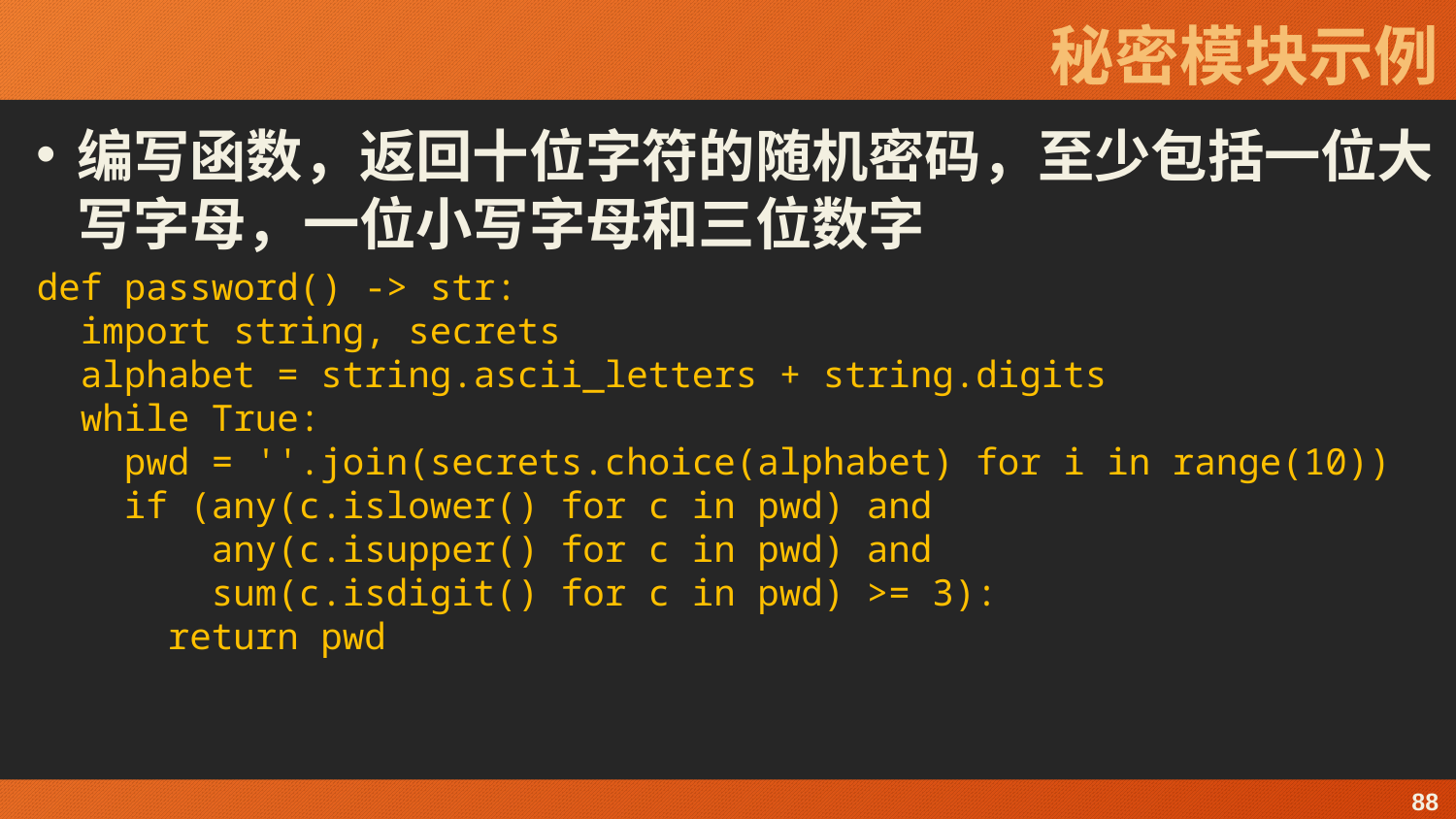

# 秘密模块示例
编写函数，返回十位字符的随机密码，至少包括一位大写字母，一位小写字母和三位数字
def password() -> str:
  import string, secrets
  alphabet = string.ascii_letters + string.digits
  while True:
    pwd = ''.join(secrets.choice(alphabet) for i in range(10))
    if (any(c.islower() for c in pwd) and
        any(c.isupper() for c in pwd) and
        sum(c.isdigit() for c in pwd) >= 3):
      return pwd
88